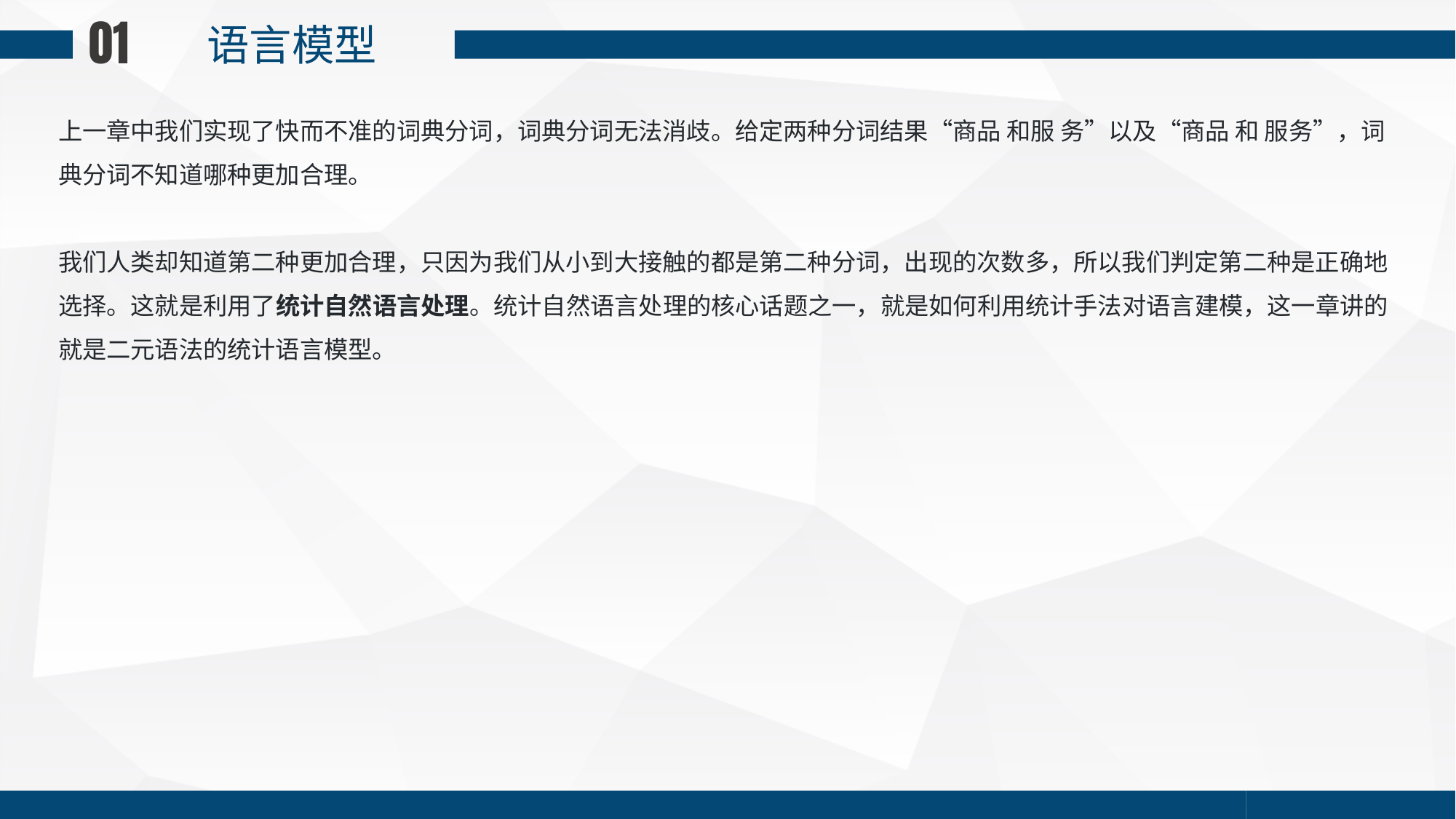

01
语言模型

上一章中我们实现了快而不准的词典分词，词典分词无法消歧。给定两种分词结果“商品 和服 务”以及“商品 和 服务”，词典分词不知道哪种更加合理。

我们人类却知道第二种更加合理，只因为我们从小到大接触的都是第二种分词，出现的次数多，所以我们判定第二种是正确地选择。这就是利用了统计自然语言处理。统计自然语言处理的核心话题之一，就是如何利用统计手法对语言建模，这一章讲的就是二元语法的统计语言模型。